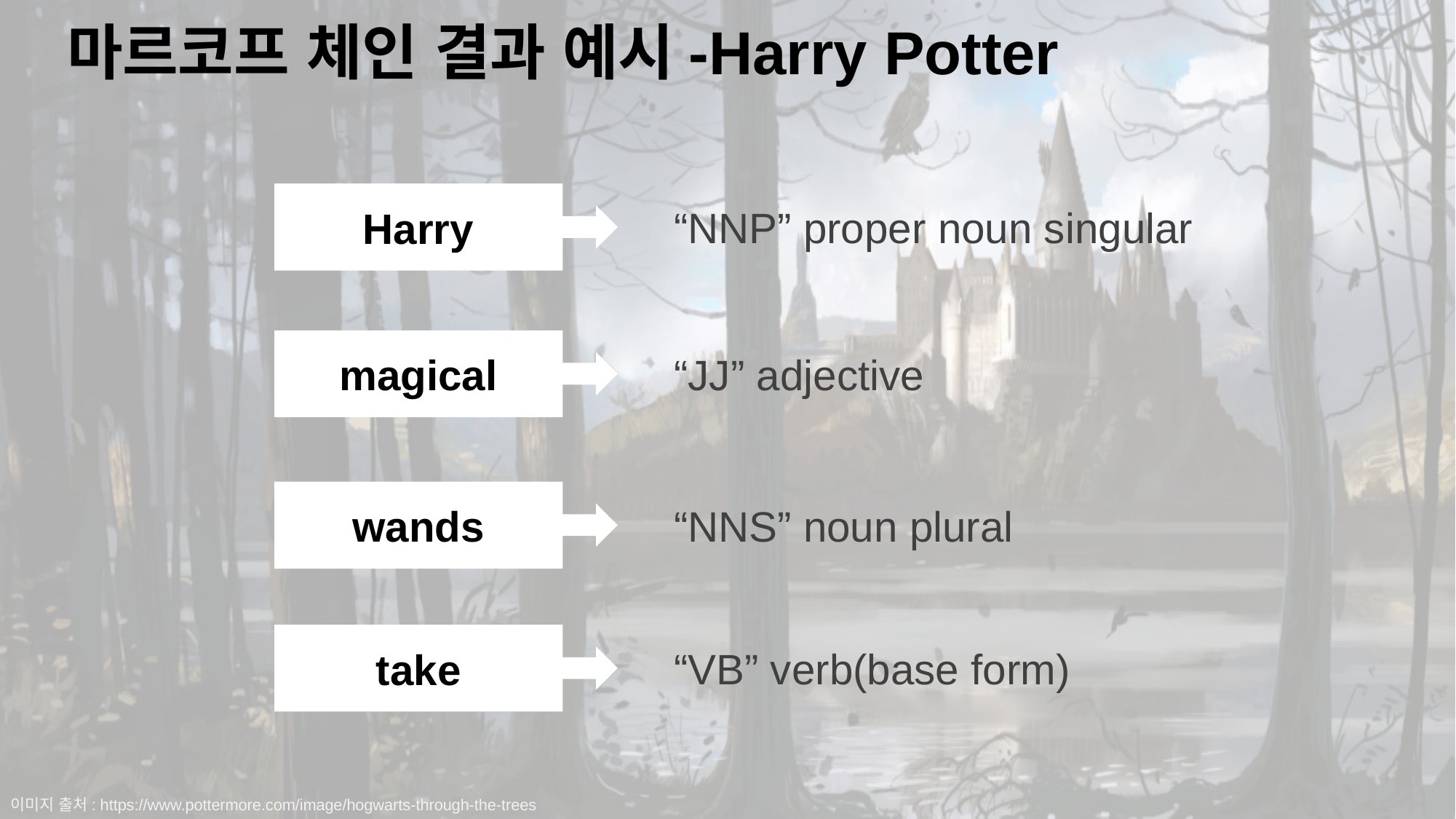

마르코프 체인 결과 예시-Harry Potter
Harry
“NNP” proper noun singular
magical
“JJ” adjective
wands
“NNS” noun plural
take
“VB” verb(base form)
이미지 출처: https://www.pottermore.com/image/hogwarts-through-the-trees